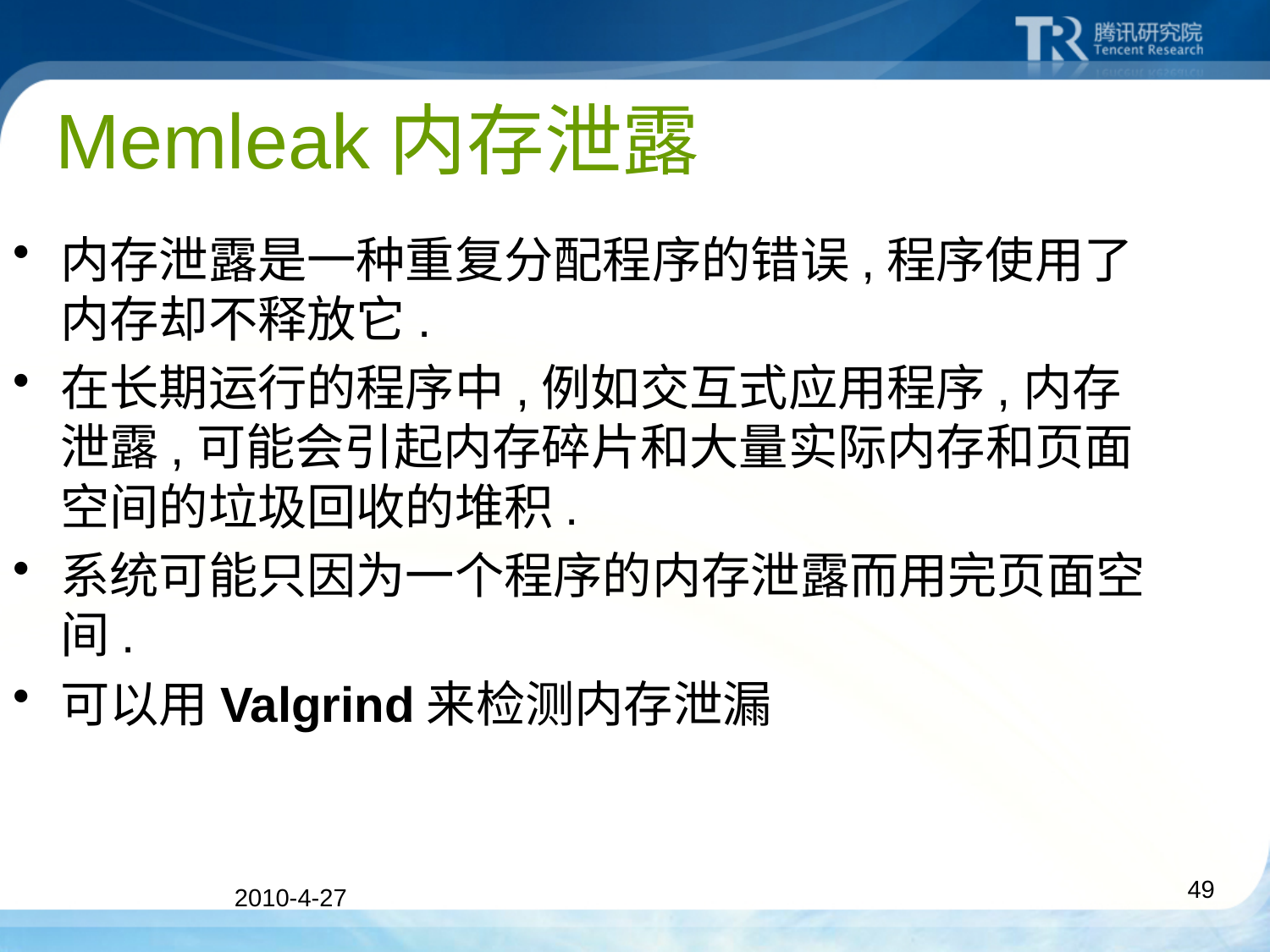

# Memleak内存泄露
内存泄露是一种重复分配程序的错误,程序使用了内存却不释放它.
在长期运行的程序中,例如交互式应用程序,内存泄露,可能会引起内存碎片和大量实际内存和页面空间的垃圾回收的堆积.
系统可能只因为一个程序的内存泄露而用完页面空间.
可以用Valgrind来检测内存泄漏

2010-4-27
49